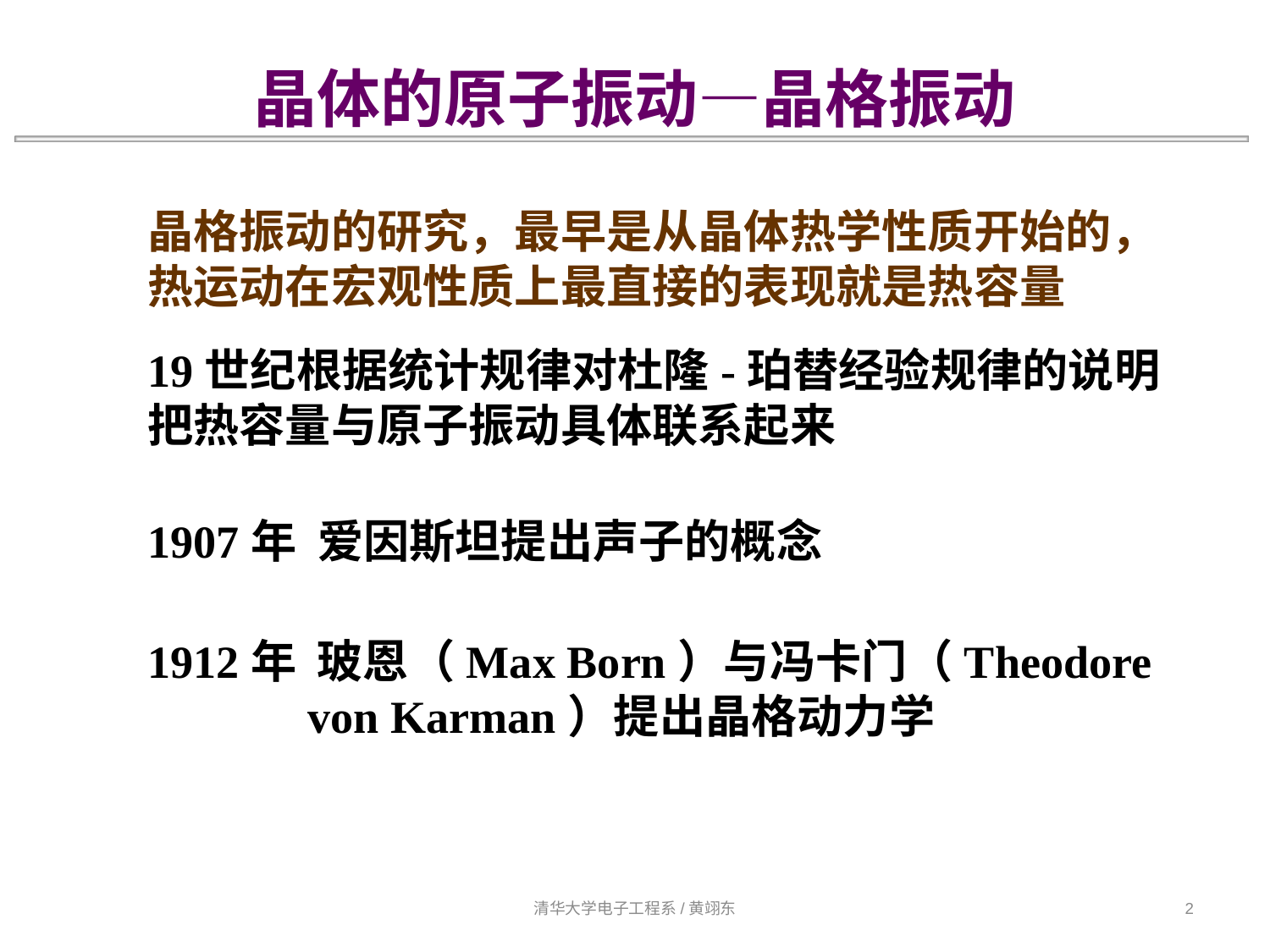

晶体的原子振动—晶格振动

晶格振动的研究，最早是从晶体热学性质开始的，热运动在宏观性质上最直接的表现就是热容量
19世纪根据统计规律对杜隆-珀替经验规律的说明
把热容量与原子振动具体联系起来
1907年  爱因斯坦提出声子的概念
1912年  玻恩（Max Born）与冯卡门（Theodore
              von Karman）提出晶格动力学
清华大学电子工程系/黄翊东
2